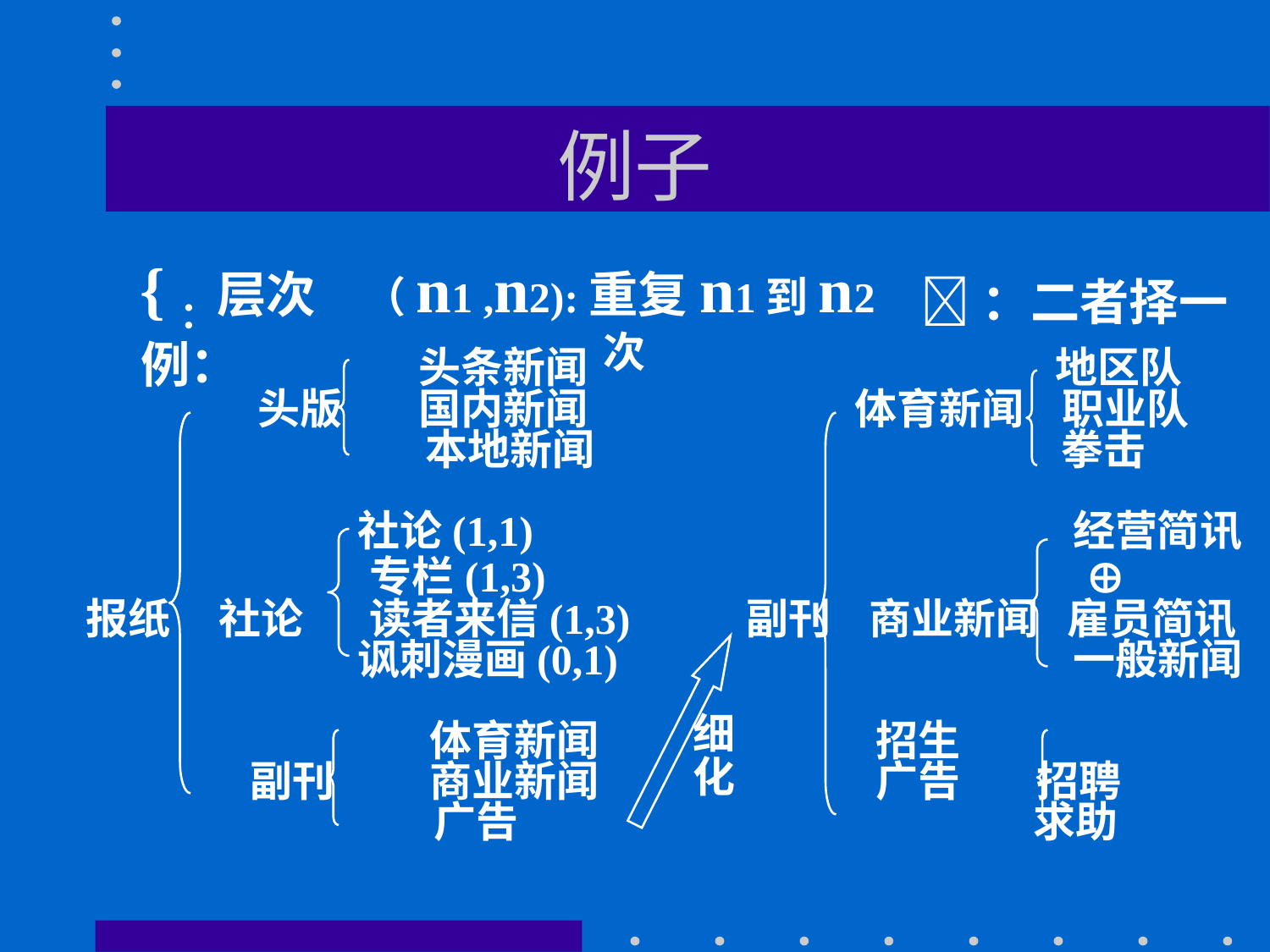

# 例子

{：层次
（n1 ,n2):重复n1到n2次
⊕：二者择一
例：                头条新闻                                                 地区队
            头版        国内新闻                            体育新闻    职业队
                         本地新闻                                                 拳击

                            社论(1,1)                                                  经营简讯
                 专栏(1,3)                                                   ⊕
报纸     社论       读者来信(1,3)          副刊    商业新闻   雇员简讯
                            讽刺漫画(0,1)                                          一般新闻

      体育新闻                             招生
    副刊          商业新闻                             广告        招聘
                       广告                                                      求助

细化

71